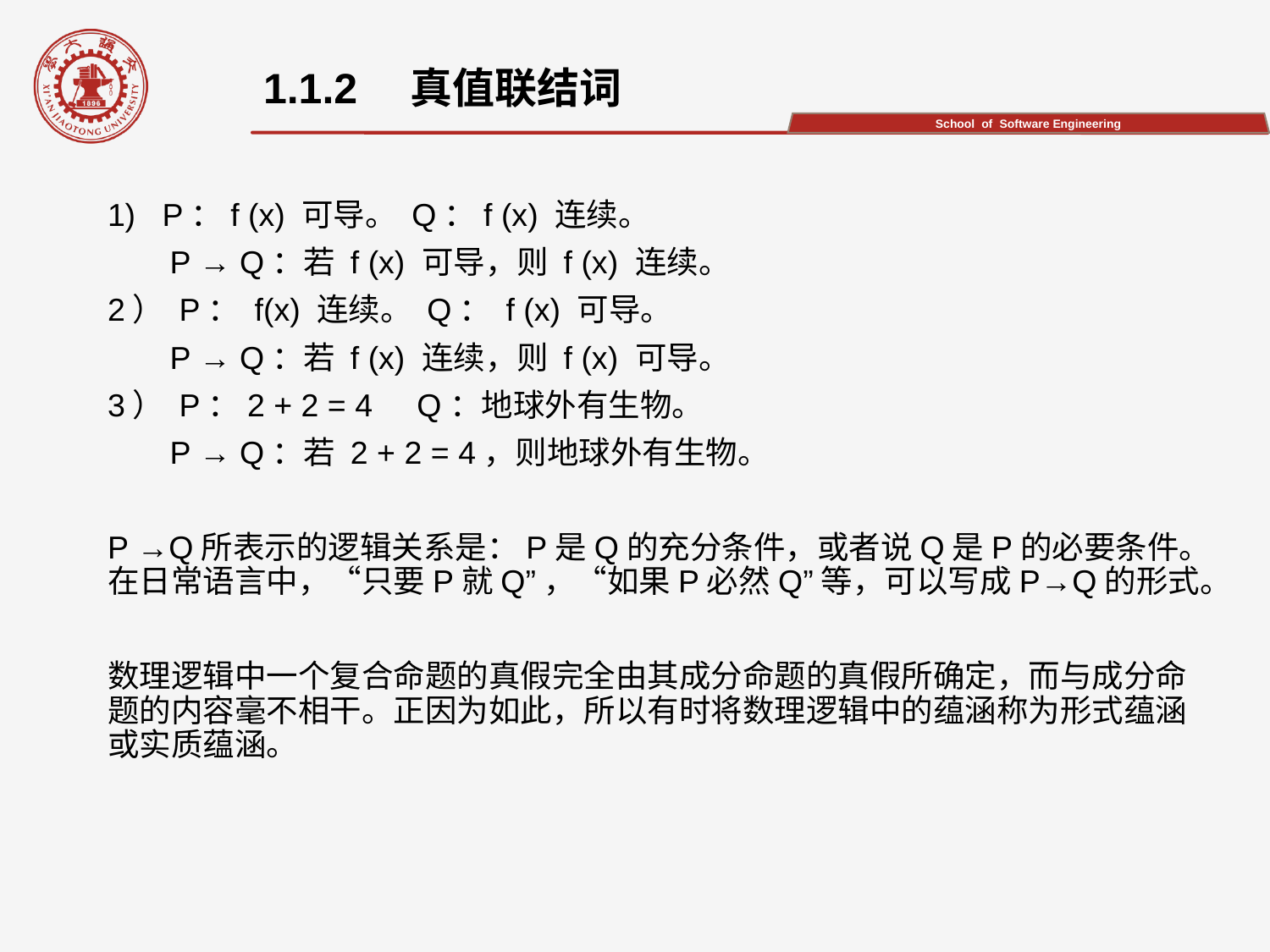

1.1.2　真值联结词
1)   P：f (x) 可导。 Q：f (x) 连续。
       P → Q：若 f (x) 可导，则 f (x) 连续。
2） P： f(x) 连续。 Q： f (x) 可导。
       P → Q：若 f (x) 连续，则 f (x) 可导。
3） P：2 + 2 = 4     Q：地球外有生物。
       P → Q：若 2 + 2 = 4，则地球外有生物。

P →Q所表示的逻辑关系是：P是Q的充分条件，或者说Q是P的必要条件。在日常语言中，“只要P就Q”，“如果P必然Q”等，可以写成P→Q的形式。

数理逻辑中一个复合命题的真假完全由其成分命题的真假所确定，而与成分命题的内容毫不相干。正因为如此，所以有时将数理逻辑中的蕴涵称为形式蕴涵或实质蕴涵。